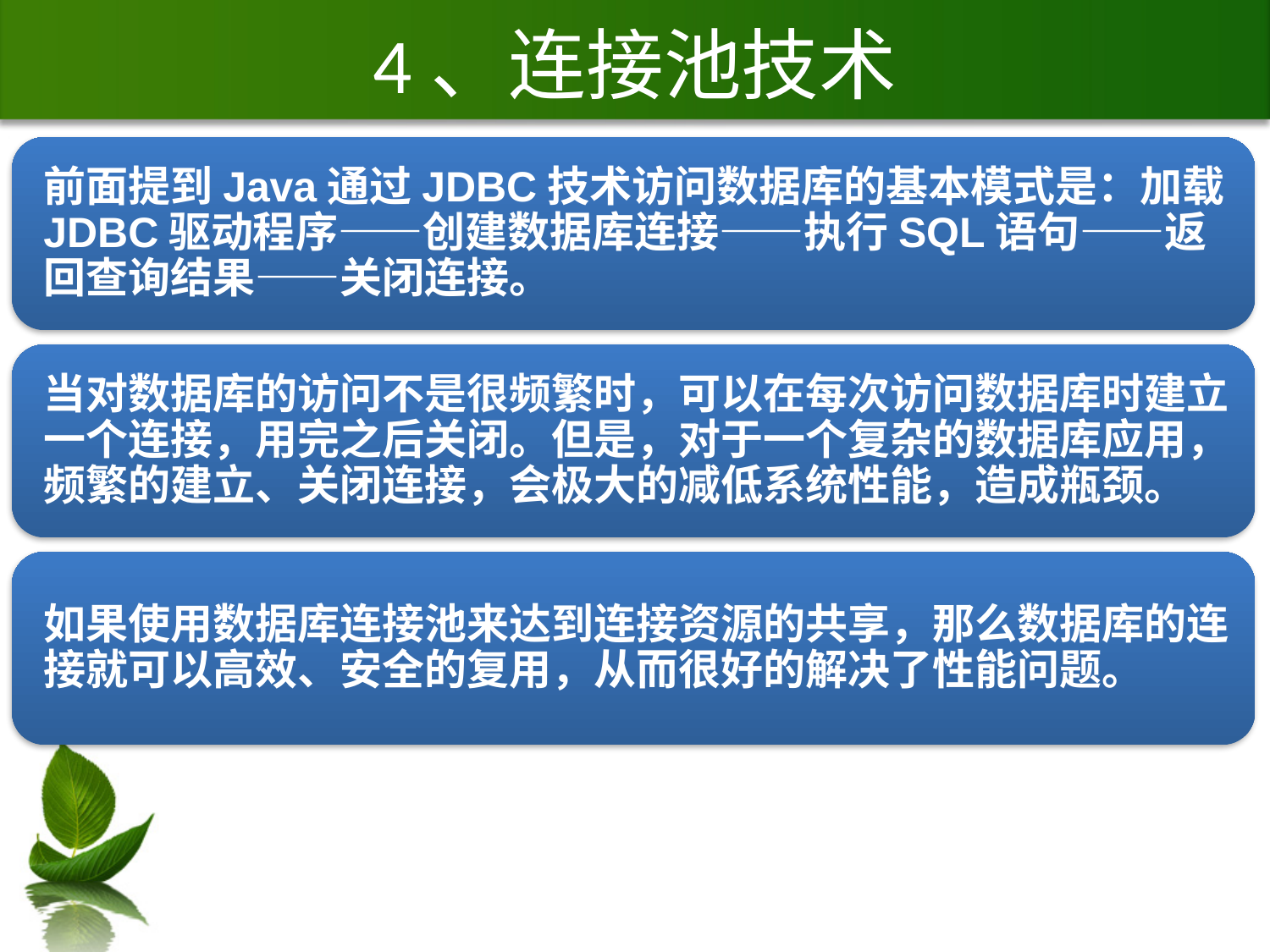

# 4、连接池技术
前面提到Java通过JDBC技术访问数据库的基本模式是：加载JDBC驱动程序——创建数据库连接——执行SQL语句——返回查询结果——关闭连接。
当对数据库的访问不是很频繁时，可以在每次访问数据库时建立一个连接，用完之后关闭。但是，对于一个复杂的数据库应用，频繁的建立、关闭连接，会极大的减低系统性能，造成瓶颈。
如果使用数据库连接池来达到连接资源的共享，那么数据库的连接就可以高效、安全的复用，从而很好的解决了性能问题。